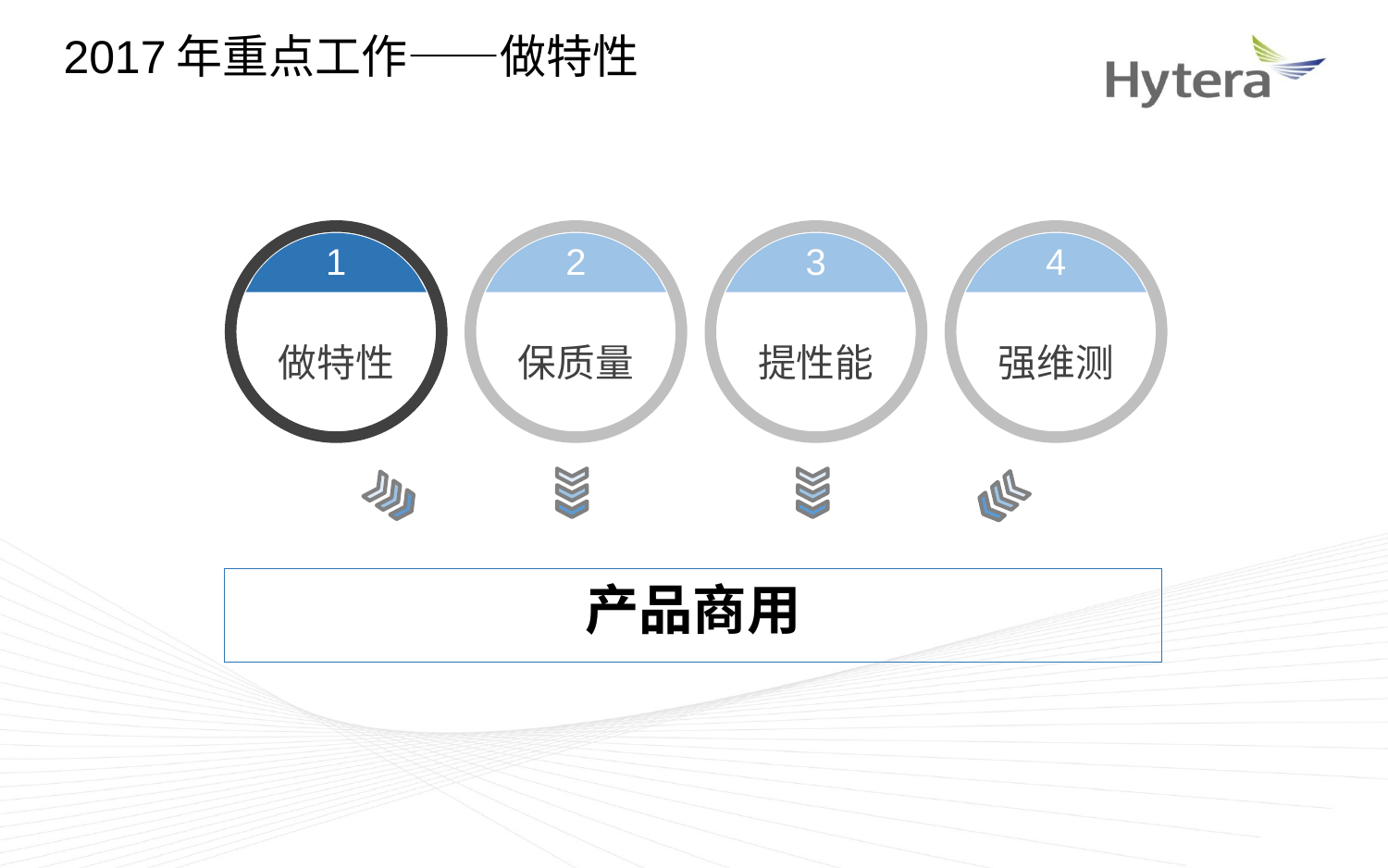

2017年重点工作——做特性
做特性
保质量
提性能
强维测
1
2
3
4

产品商用